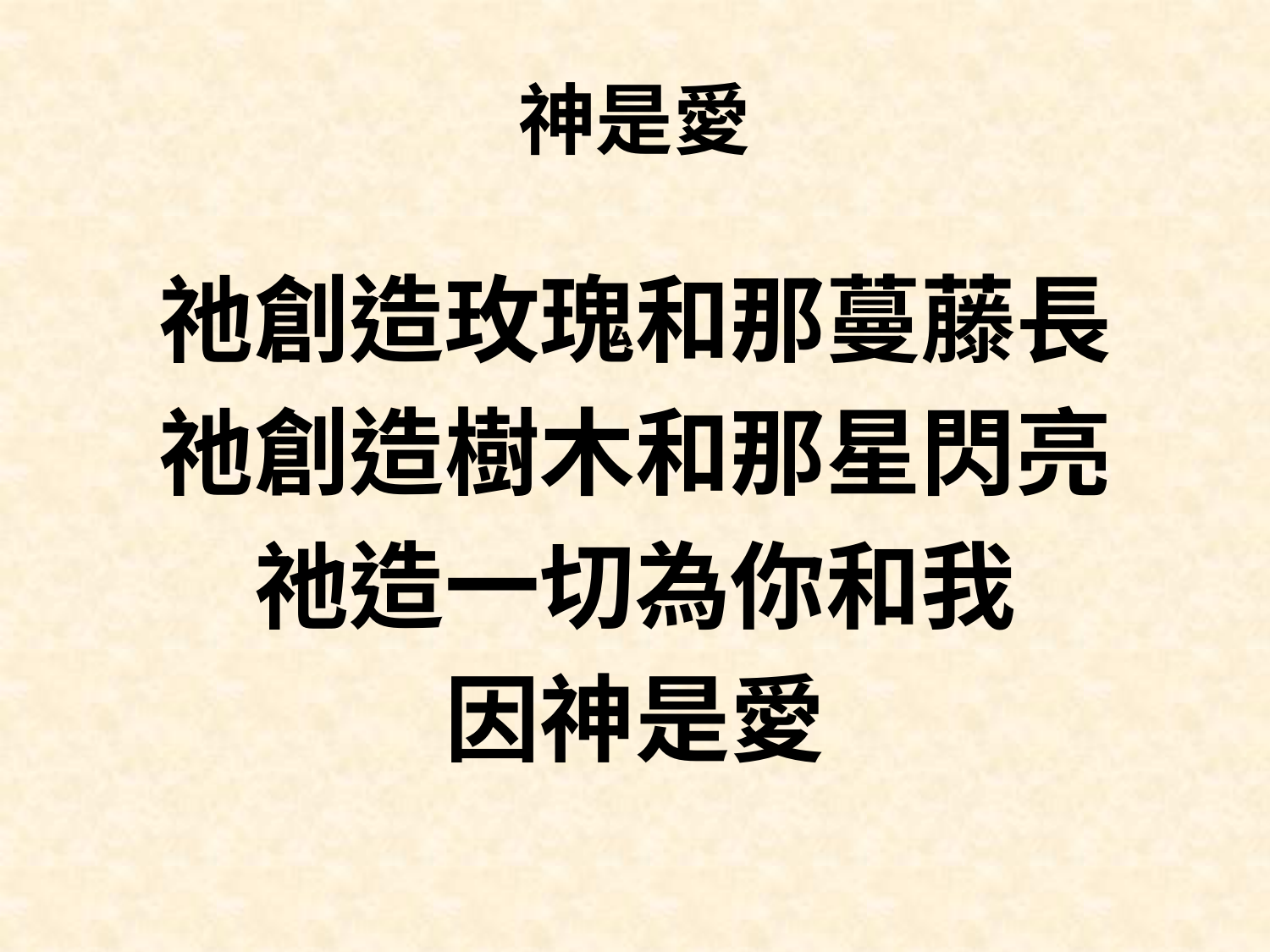

神是愛
祂創造玫瑰和那蔓藤長
祂創造樹木和那星閃亮
祂造一切為你和我
因神是愛